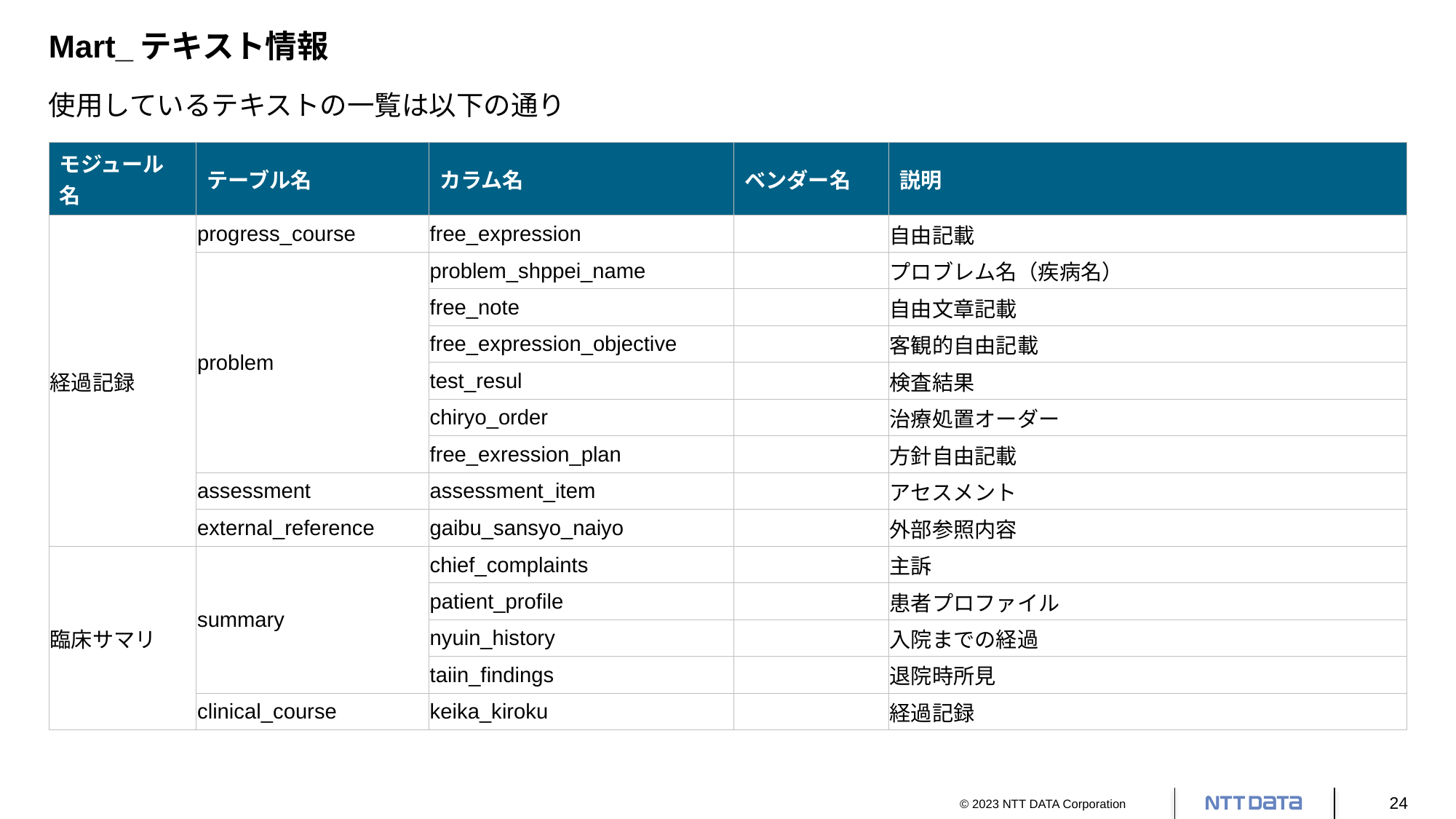

# Mart_テキスト情報
使用しているテキストの一覧は以下の通り
| モジュール名 | テーブル名 | カラム名 | ベンダー名 | 説明 |
| --- | --- | --- | --- | --- |
| 経過記録 | progress\_course | free\_expression |  | 自由記載 |
|  | problem | problem\_shppei\_name |  | プロブレム名（疾病名） |
|  |  | free\_note |  | 自由文章記載 |
|  |  | free\_expression\_objective |  | 客観的自由記載 |
|  |  | test\_resul |  | 検査結果 |
|  |  | chiryo\_order |  | 治療処置オーダー |
|  |  | free\_exression\_plan |  | 方針自由記載 |
|  | assessment | assessment\_item |  | アセスメント |
|  | external\_reference | gaibu\_sansyo\_naiyo |  | 外部参照内容 |
| 臨床サマリ | summary | chief\_complaints |  | 主訴 |
|  |  | patient\_profile |  | 患者プロファイル |
|  |  | nyuin\_history |  | 入院までの経過 |
|  |  | taiin\_findings |  | 退院時所見 |
|  | clinical\_course | keika\_kiroku |  | 経過記録 |